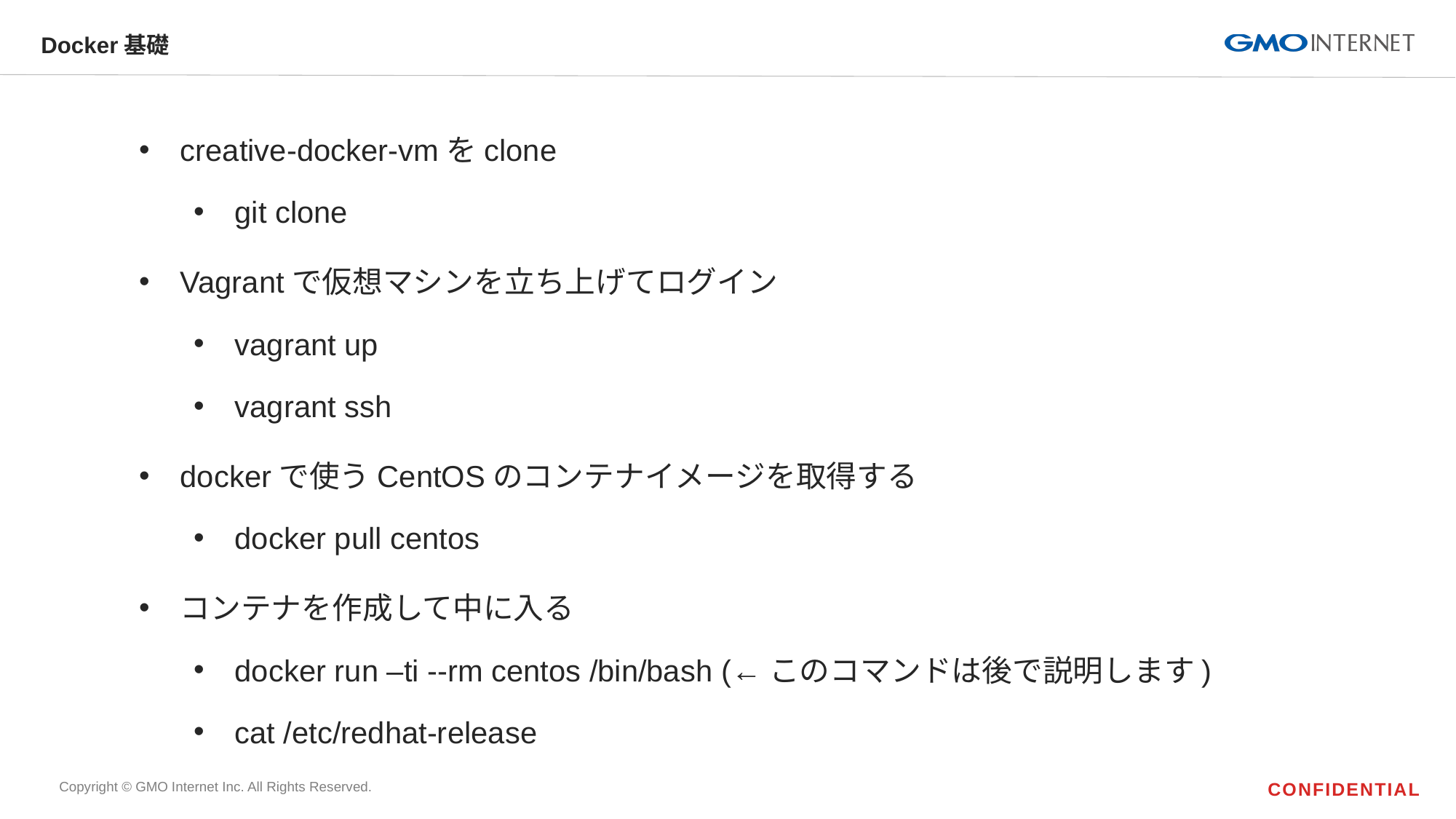

# Docker基礎
creative-docker-vmをclone
git clone
Vagrantで仮想マシンを立ち上げてログイン
vagrant up
vagrant ssh
dockerで使うCentOSのコンテナイメージを取得する
docker pull centos
コンテナを作成して中に入る
docker run –ti --rm centos /bin/bash (←このコマンドは後で説明します)
cat /etc/redhat-release